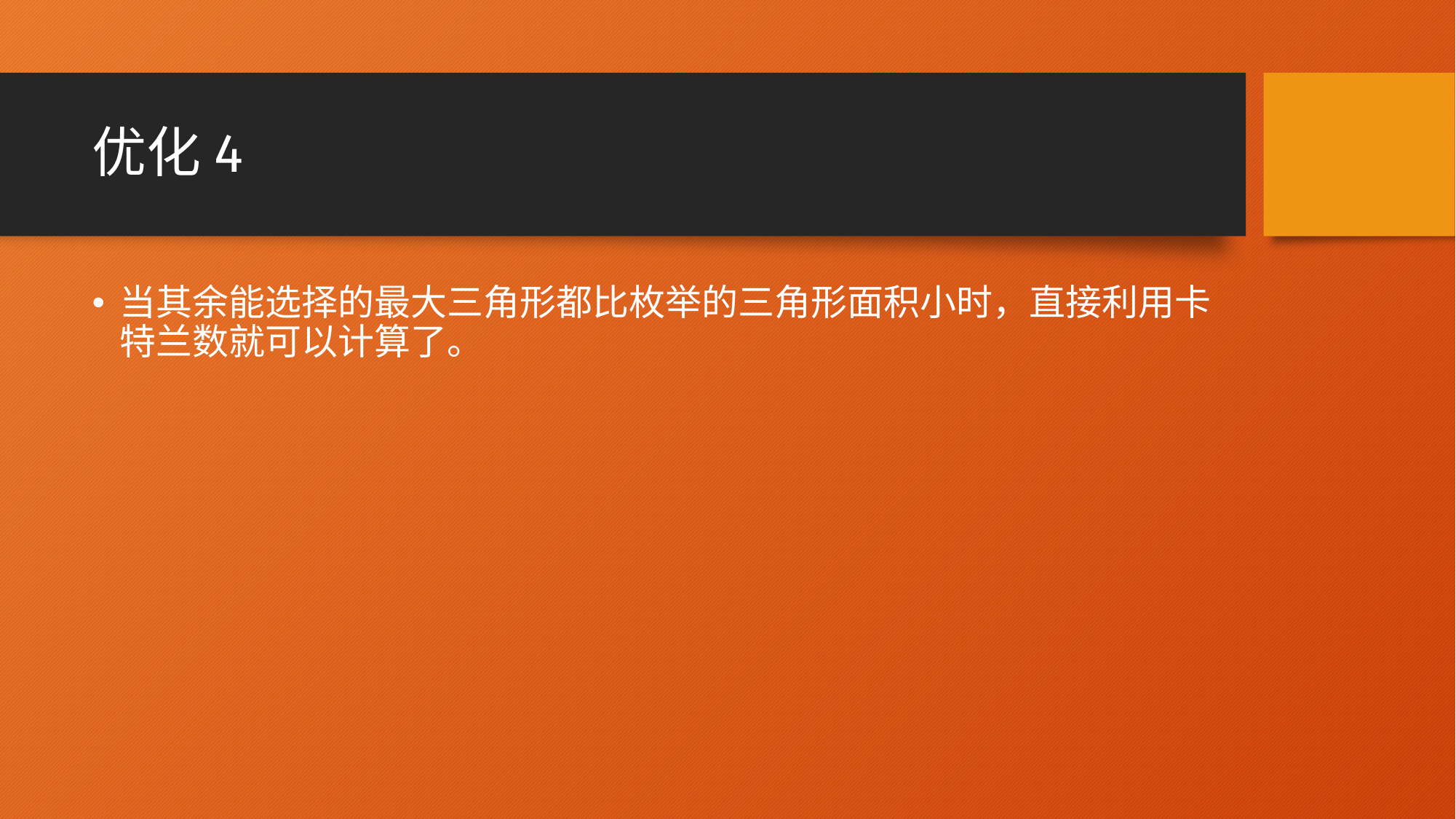

# 优化4
当其余能选择的最大三角形都比枚举的三角形面积小时，直接利用卡特兰数就可以计算了。